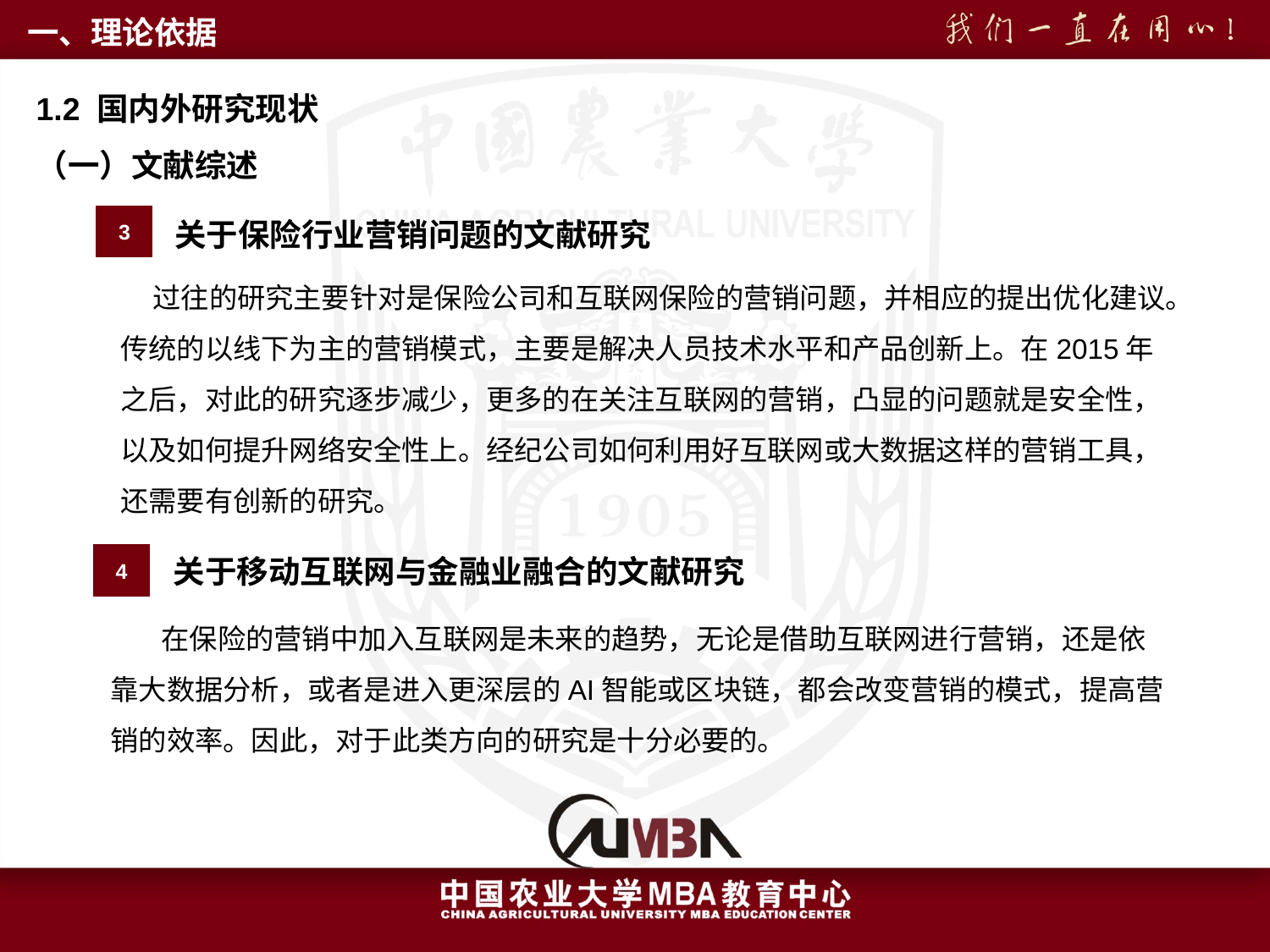

一、理论依据
1.2 国内外研究现状
（一）文献综述
3
关于保险行业营销问题的文献研究
    过往的研究主要针对是保险公司和互联网保险的营销问题，并相应的提出优化建议。传统的以线下为主的营销模式，主要是解决人员技术水平和产品创新上。在2015年之后，对此的研究逐步减少，更多的在关注互联网的营销，凸显的问题就是安全性，以及如何提升网络安全性上。经纪公司如何利用好互联网或大数据这样的营销工具，还需要有创新的研究。
4
关于移动互联网与金融业融合的文献研究
    在保险的营销中加入互联网是未来的趋势，无论是借助互联网进行营销，还是依靠大数据分析，或者是进入更深层的AI智能或区块链，都会改变营销的模式，提高营销的效率。因此，对于此类方向的研究是十分必要的。